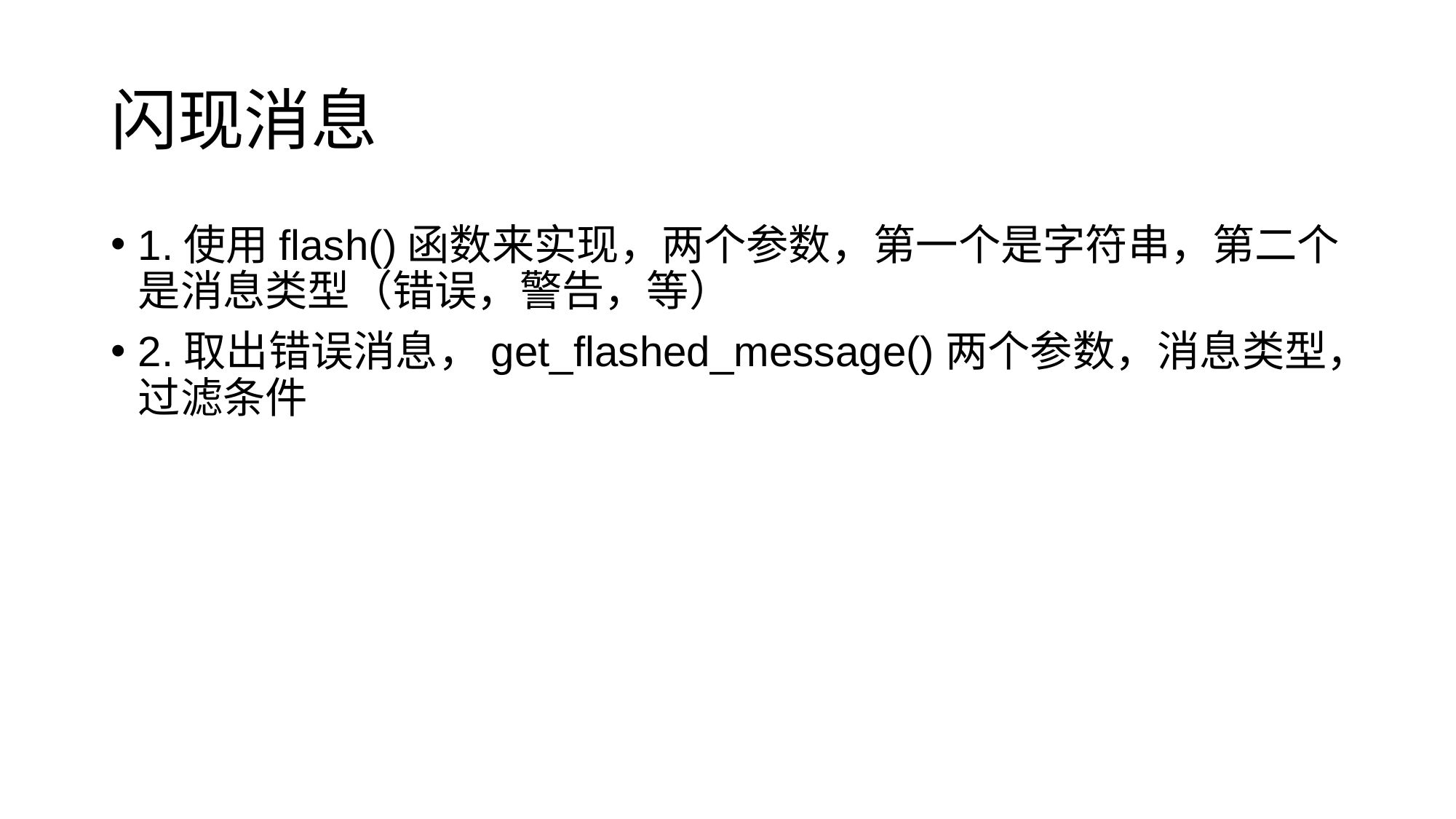

# 闪现消息
1.使用flash()函数来实现，两个参数，第一个是字符串，第二个是消息类型（错误，警告，等）
2.取出错误消息，get_flashed_message()两个参数，消息类型，过滤条件